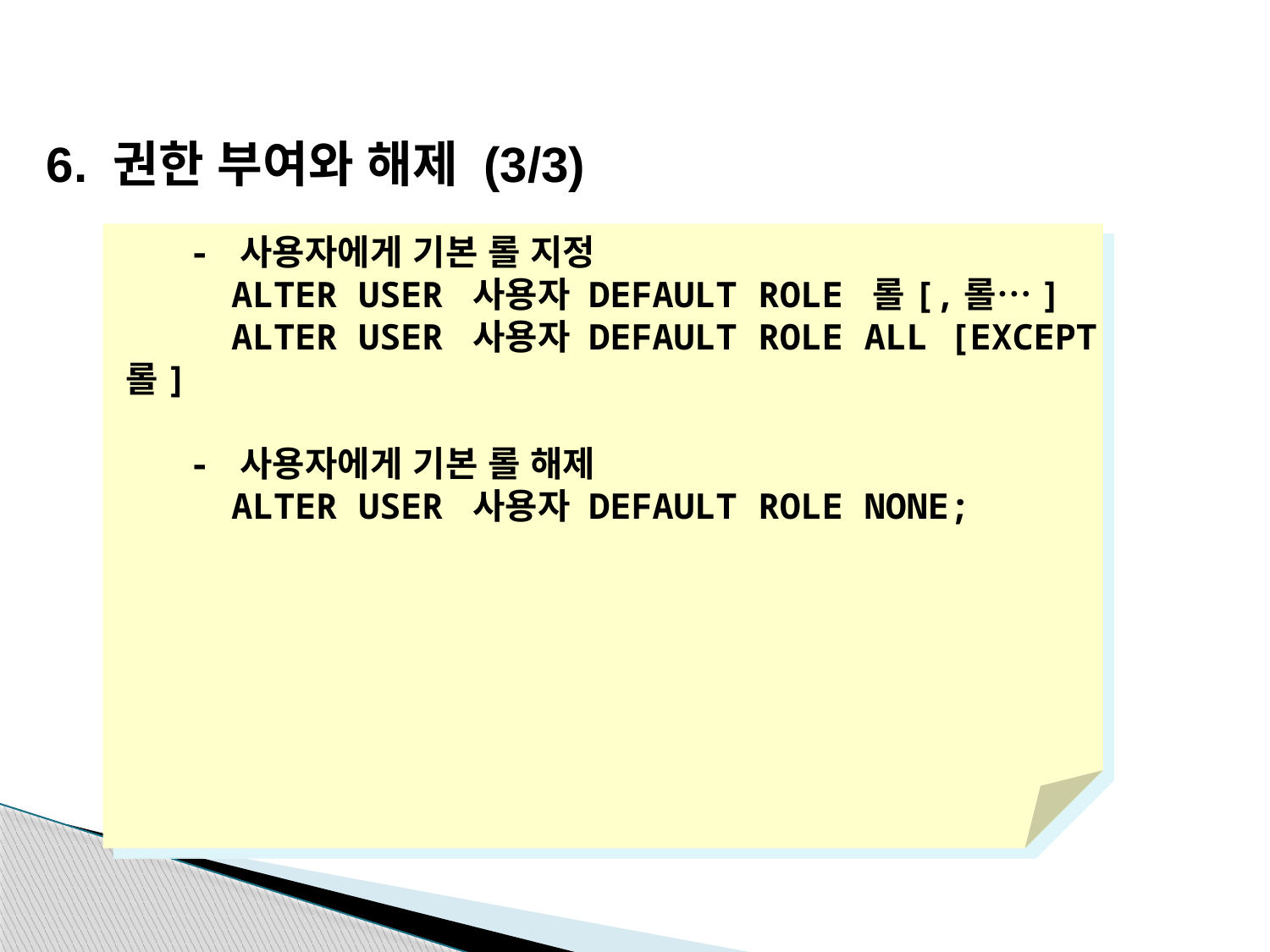

6. 권한 부여와 해제 (3/3)
   - 사용자에게 기본 롤 지정
     ALTER USER 사용자 DEFAULT ROLE 롤[,롤…]
     ALTER USER 사용자 DEFAULT ROLE ALL [EXCEPT 롤]

   - 사용자에게 기본 롤 해제
     ALTER USER 사용자 DEFAULT ROLE NONE;